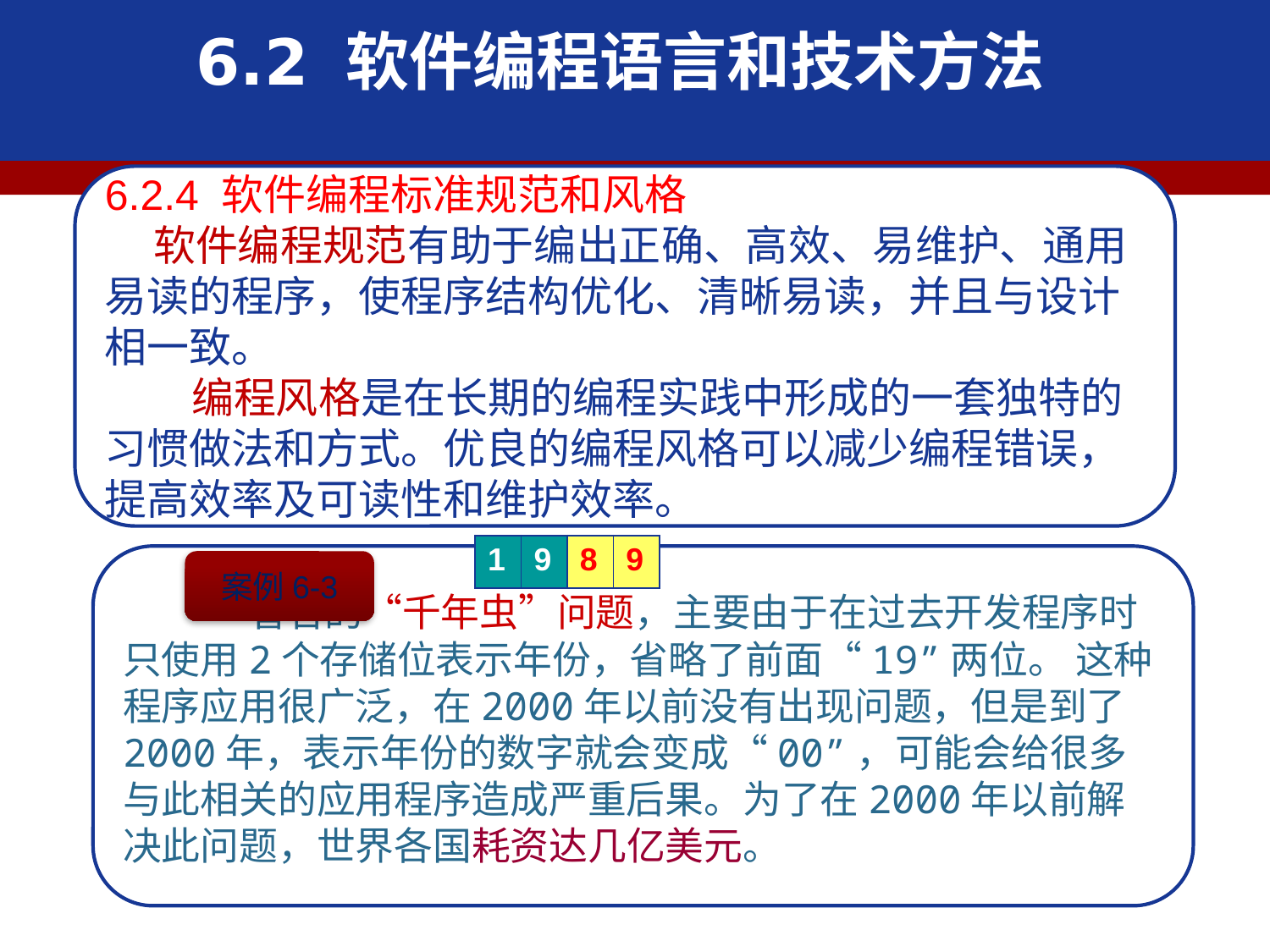

6.2 软件编程语言和技术方法

6.2.4 软件编程标准规范和风格
    软件编程规范有助于编出正确、高效、易维护、通用易读的程序，使程序结构优化、清晰易读，并且与设计相一致。
        编程风格是在长期的编程实践中形成的一套独特的习惯做法和方式。优良的编程风格可以减少编程错误，提高效率及可读性和维护效率。
| 1 | 9 | 8 | 9 |
| --- | --- | --- | --- |
            著名的“千年虫”问题，主要由于在过去开发程序时只使用2个存储位表示年份，省略了前面“19”两位。 这种程序应用很广泛，在2000年以前没有出现问题，但是到了2000年，表示年份的数字就会变成“00”，可能会给很多与此相关的应用程序造成严重后果。为了在2000年以前解决此问题，世界各国耗资达几亿美元。
案例6-3